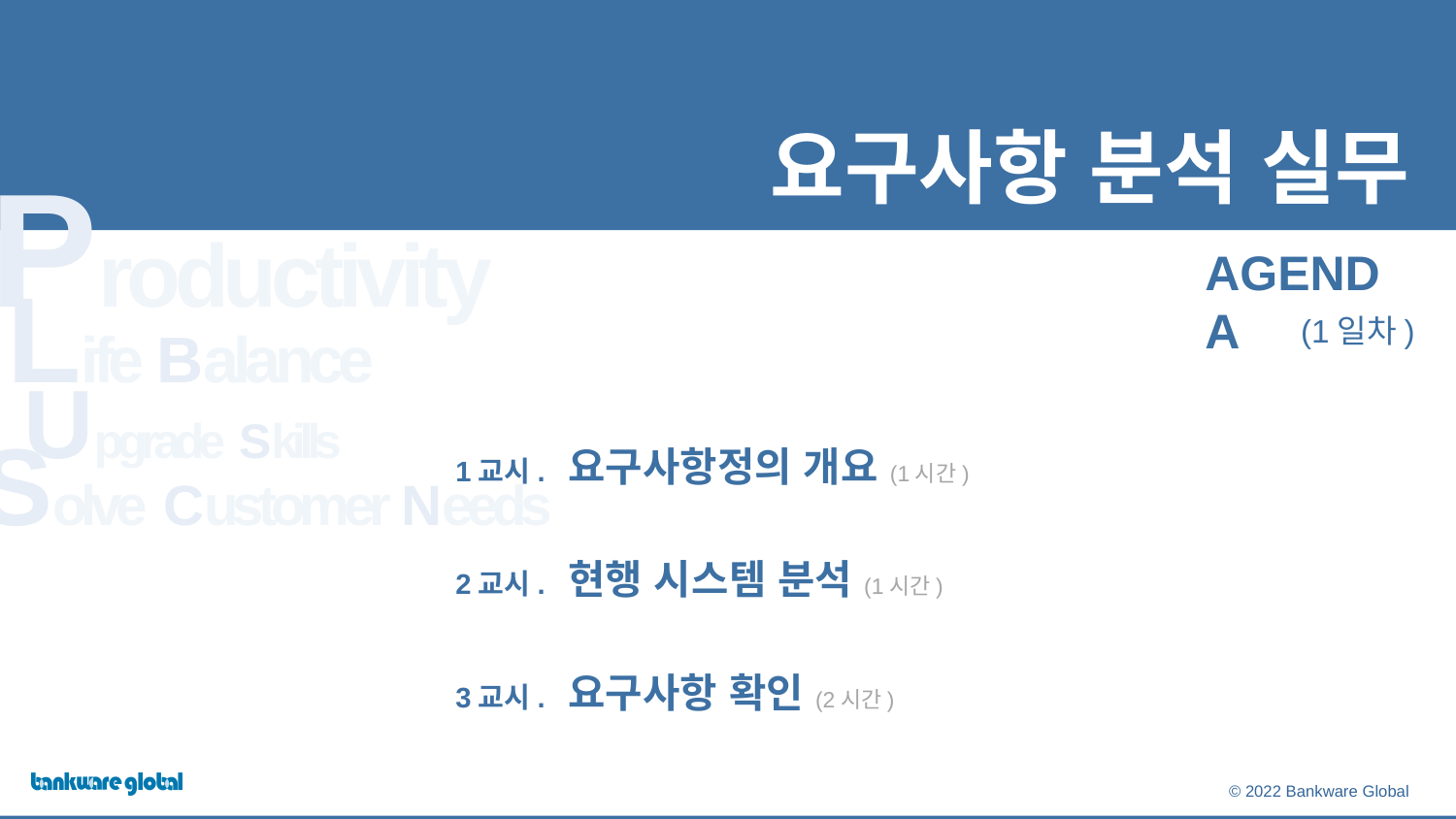

# 요구사항 분석 실무
(1일차)
1교시.  요구사항정의 개요 (1시간)
2교시.  현행 시스템 분석 (1시간)
3교시.  요구사항 확인 (2시간)